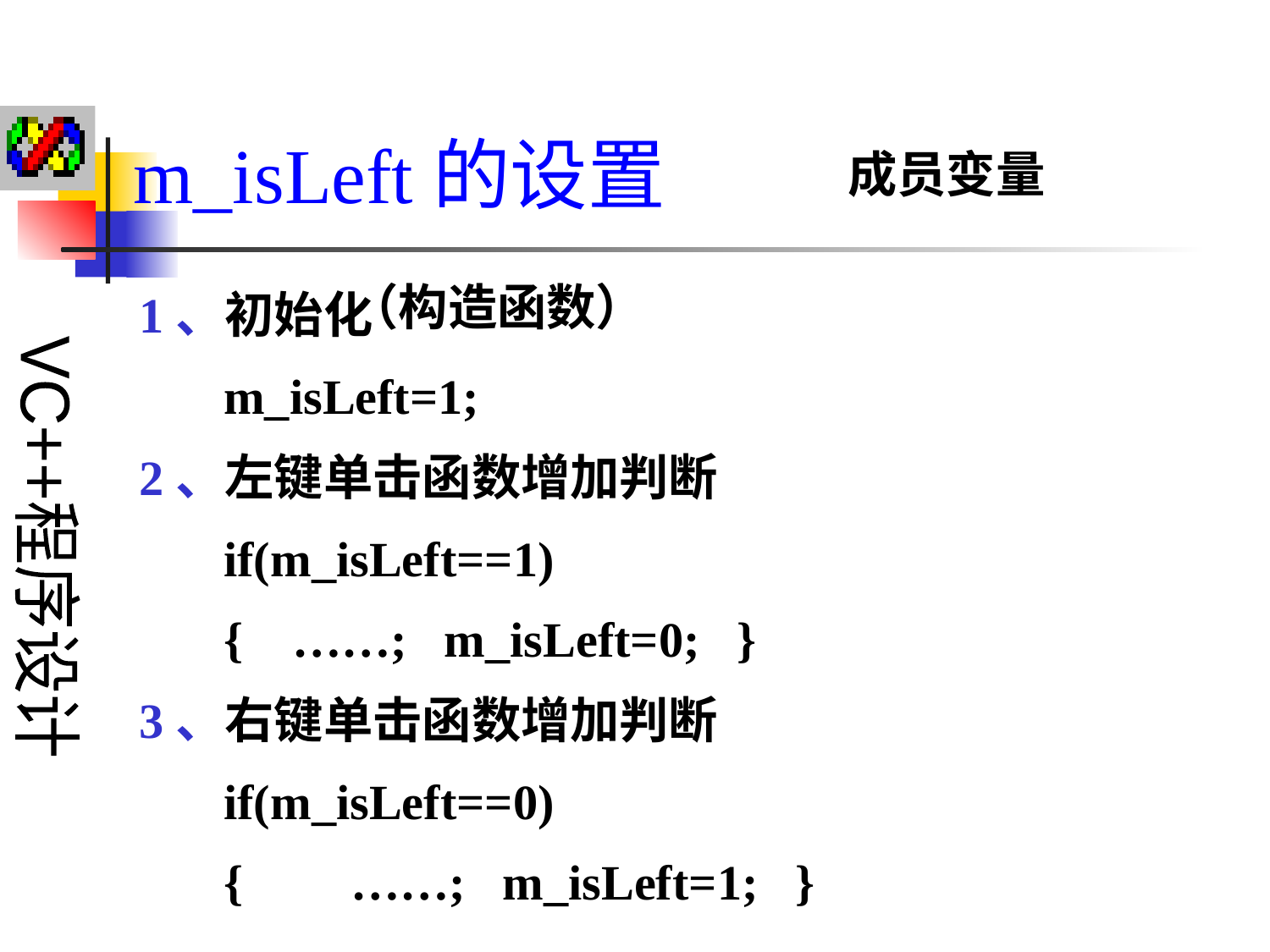

m_isLeft的设置
成员变量
1、初始化
	m_isLeft=1;
2、左键单击函数增加判断
	if(m_isLeft==1)
	{    ……;   m_isLeft=0;   }
3、右键单击函数增加判断
	if(m_isLeft==0)
	{	……;   m_isLeft=1;   }
（构造函数）